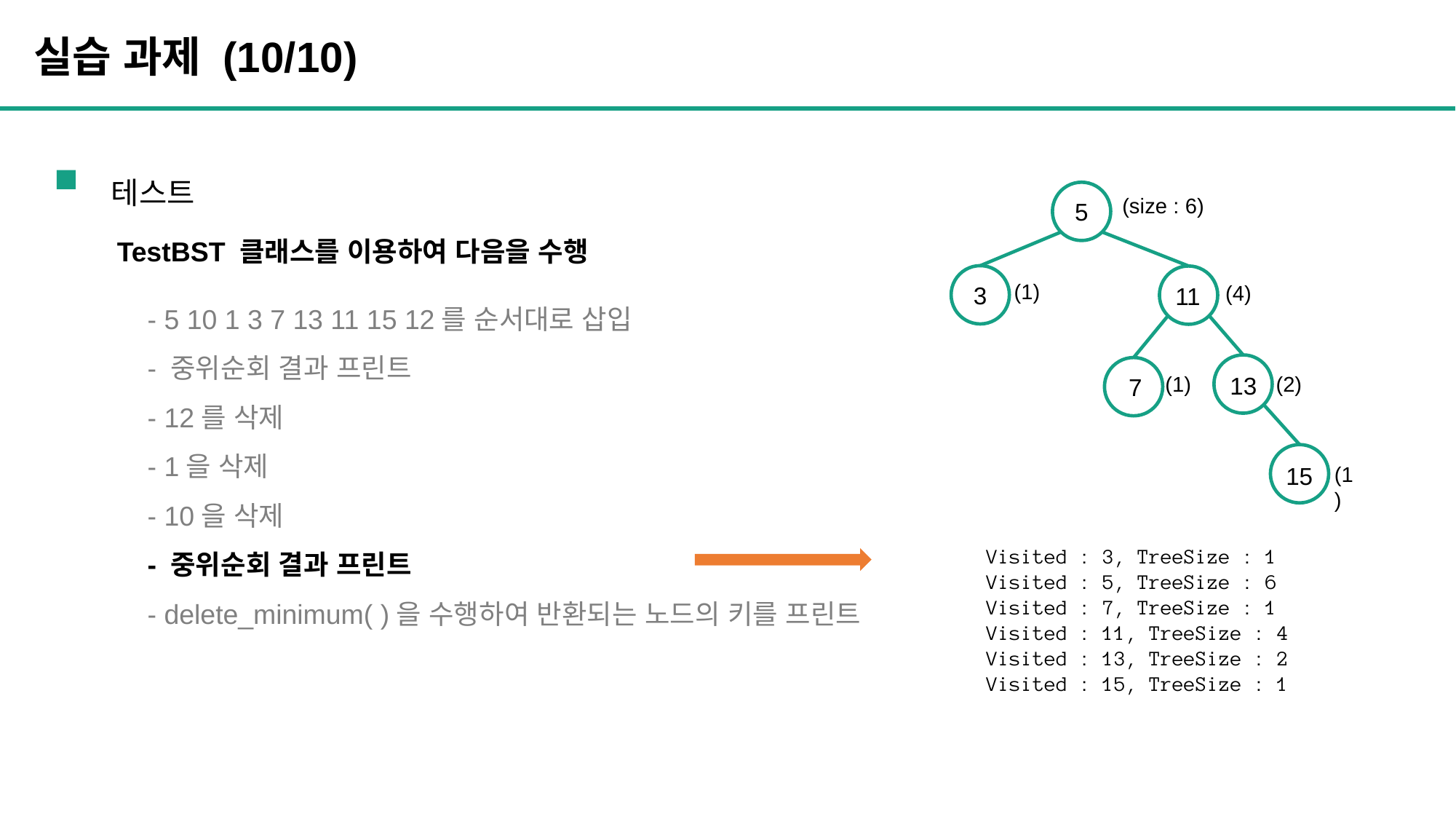

실습 과제 (10/10)
테스트

5
3

11

7
(size : 6)
(1)
(4)
(1)

13
(2)
15

(1)
TestBST 클래스를 이용하여 다음을 수행
- 5 10 1 3 7 13 11 15 12를 순서대로 삽입
- 중위순회 결과 프린트
- 12를 삭제
- 1을 삭제
- 10을 삭제
- 중위순회 결과 프린트
- delete_minimum( )을 수행하여 반환되는 노드의 키를 프린트
Visited : 3, TreeSize : 1
Visited : 5, TreeSize : 6
Visited : 7, TreeSize : 1
Visited : 11, TreeSize : 4
Visited : 13, TreeSize : 2
Visited : 15, TreeSize : 1